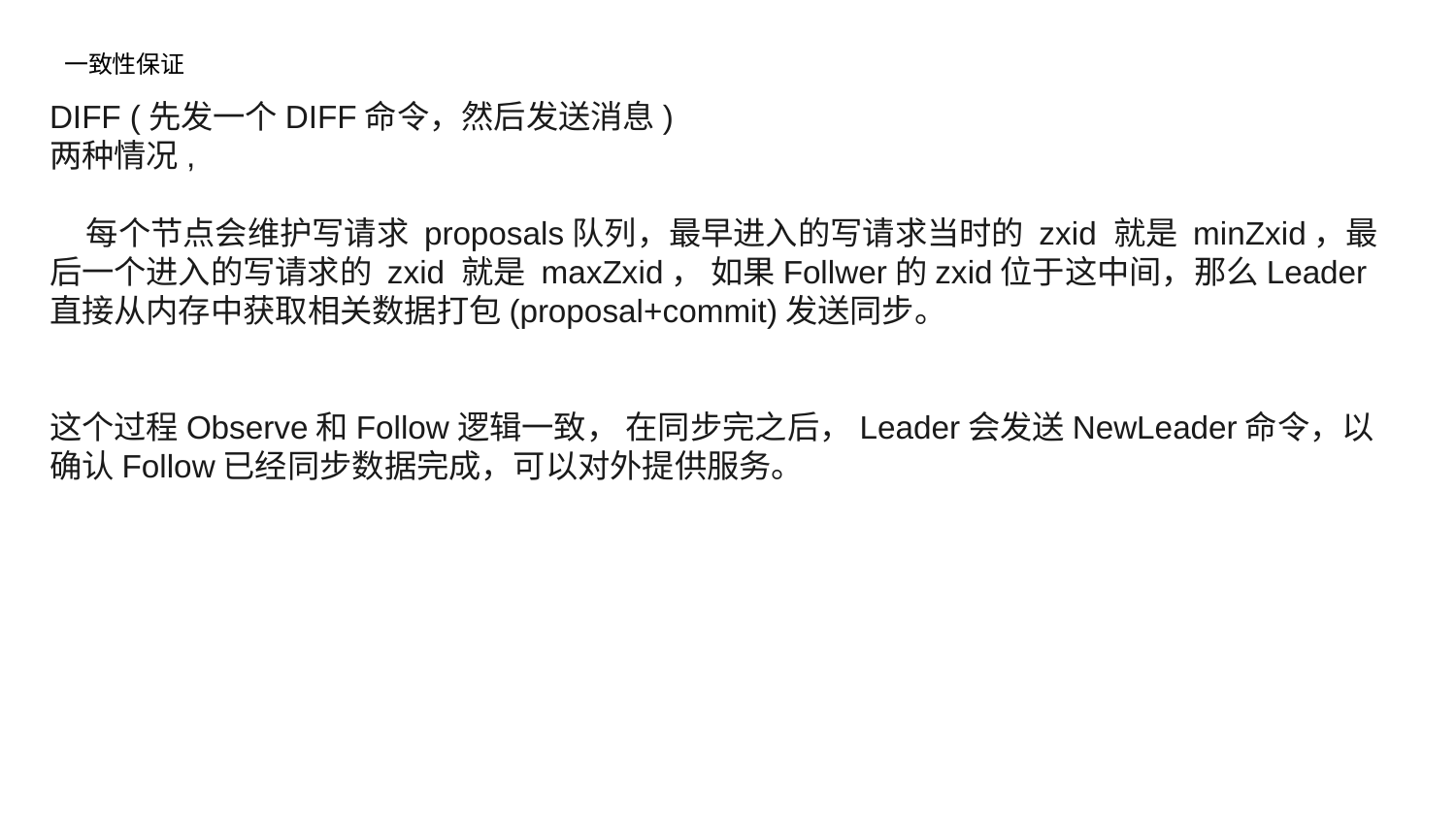

# 一致性保证
DIFF (先发一个DIFF命令，然后发送消息)
两种情况,

    每个节点会维护写请求 proposals队列，最早进入的写请求当时的 zxid 就是 minZxid，最后一个进入的写请求的 zxid 就是 maxZxid， 如果Follwer的zxid位于这中间，那么Leader直接从内存中获取相关数据打包(proposal+commit)发送同步。

这个过程Observe和Follow逻辑一致， 在同步完之后，Leader会发送NewLeader命令，以确认Follow已经同步数据完成，可以对外提供服务。